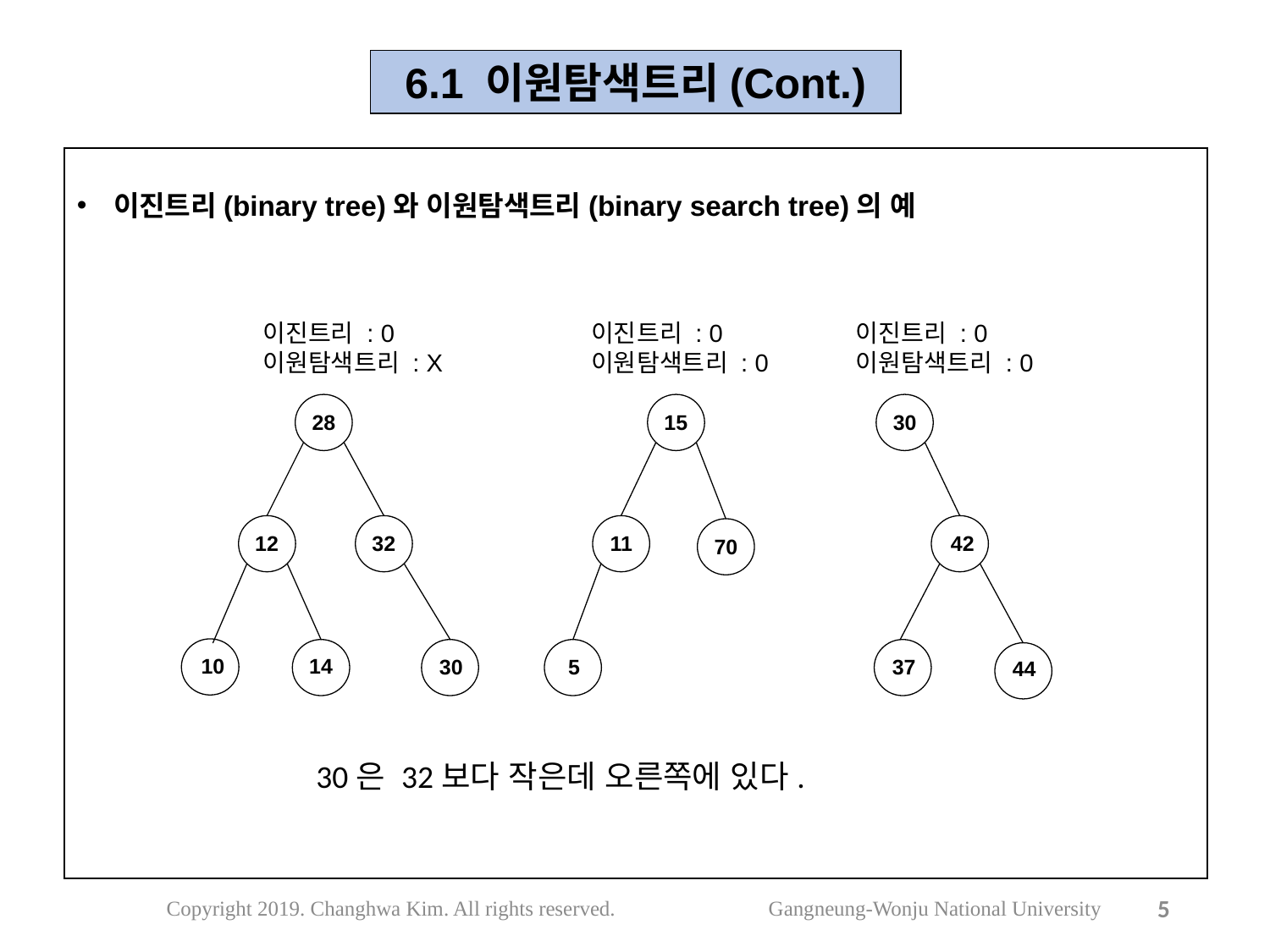

6.1 이원탐색트리(Cont.)

이진트리(binary tree)와 이원탐색트리(binary search tree)의 예
이진트리 : 0
이원탐색트리 : X
이진트리 : 0
이원탐색트리 : 0
이진트리 : 0
이원탐색트리 : 0

28
15
30

12
32
11
42
70

14
10
30
5
37
44
30은 32보다 작은데 오른쪽에 있다.
Copyright 2019. Changhwa Kim. All rights reserved.                             Gangneung-Wonju National University
5